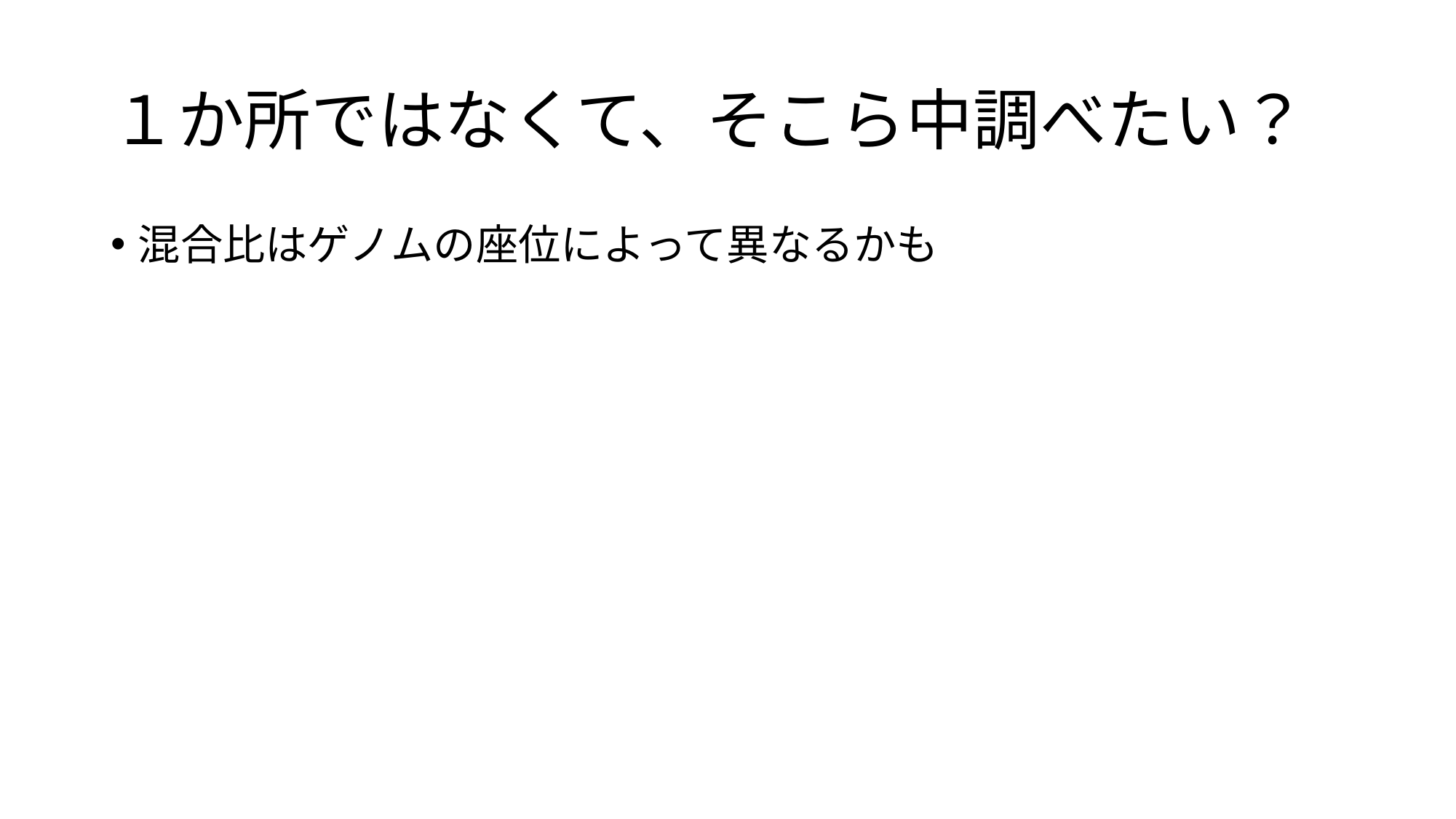

# １か所ではなくて、そこら中調べたい？
混合比はゲノムの座位によって異なるかも